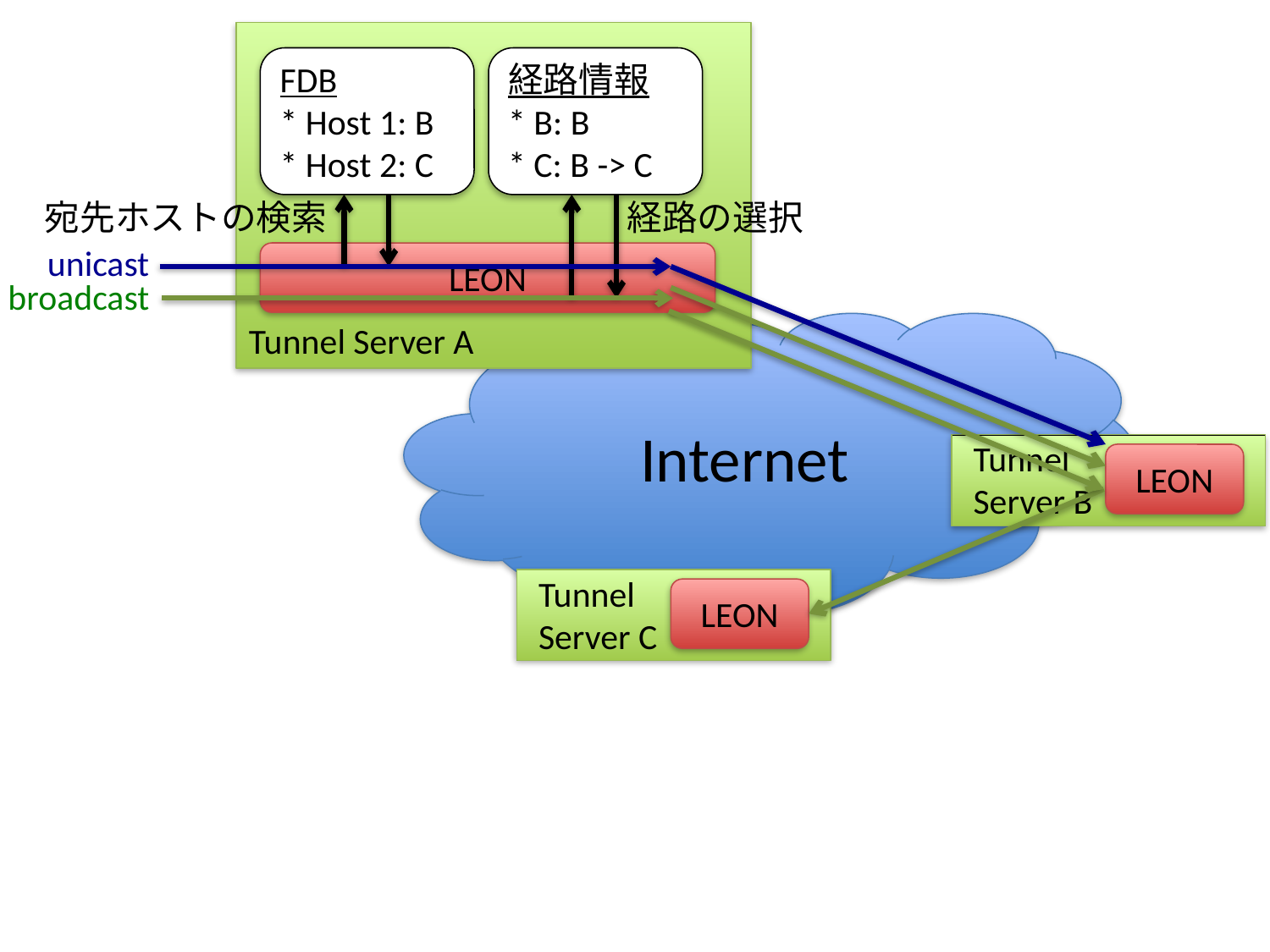

FDB
* Host 1: B
* Host 2: C
経路情報
* B: B
* C: B -> C
宛先ホストの検索
経路の選択
unicast
LEON
broadcast
Tunnel Server A
Internet
Tunnel Server B

LEON
Tunnel Server C

LEON